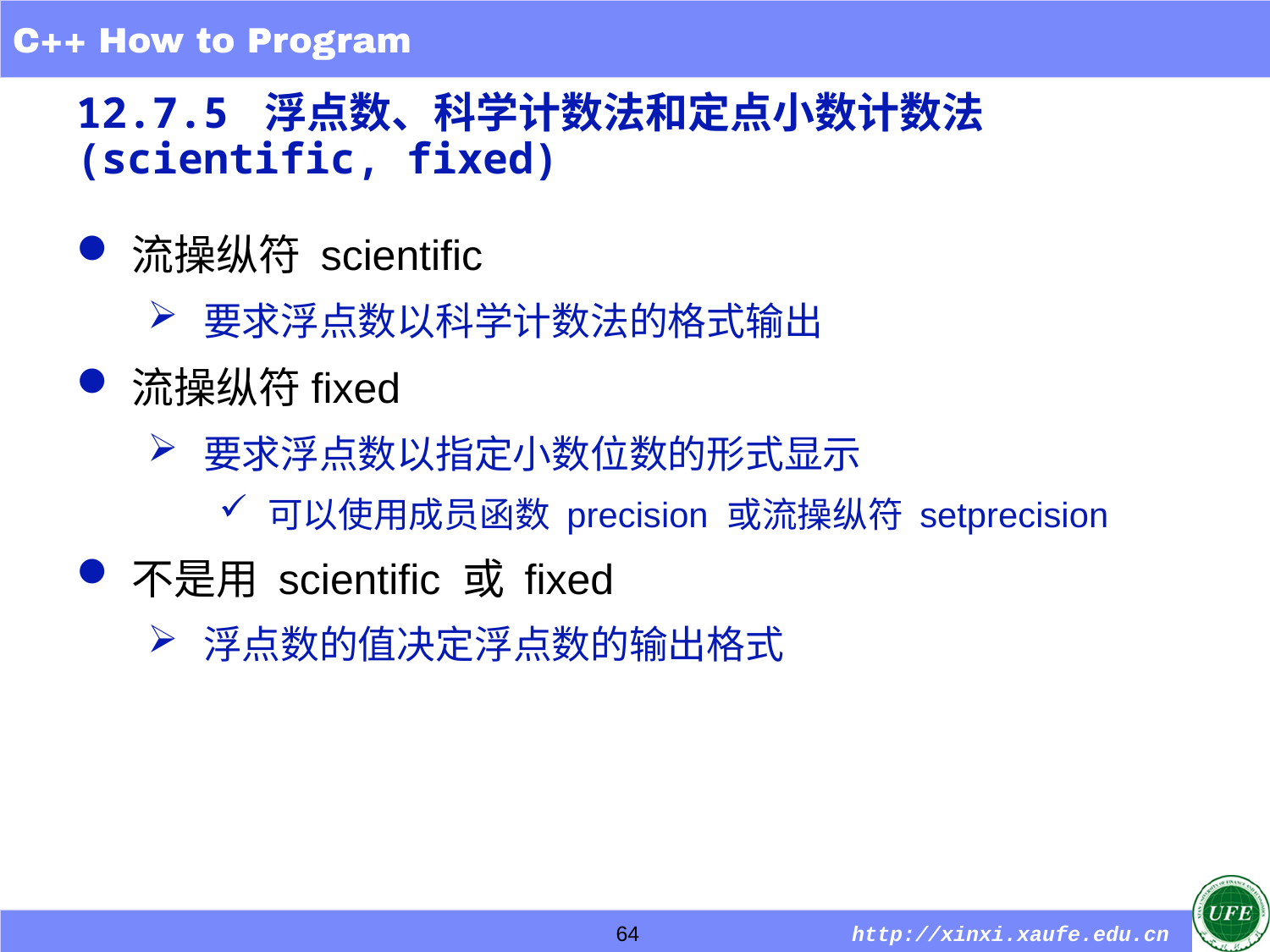

# 12.7.5 浮点数、科学计数法和定点小数计数法 (scientific, fixed)
流操纵符 scientific
要求浮点数以科学计数法的格式输出
流操纵符fixed
要求浮点数以指定小数位数的形式显示
可以使用成员函数 precision 或流操纵符 setprecision
不是用 scientific 或 fixed
浮点数的值决定浮点数的输出格式

64